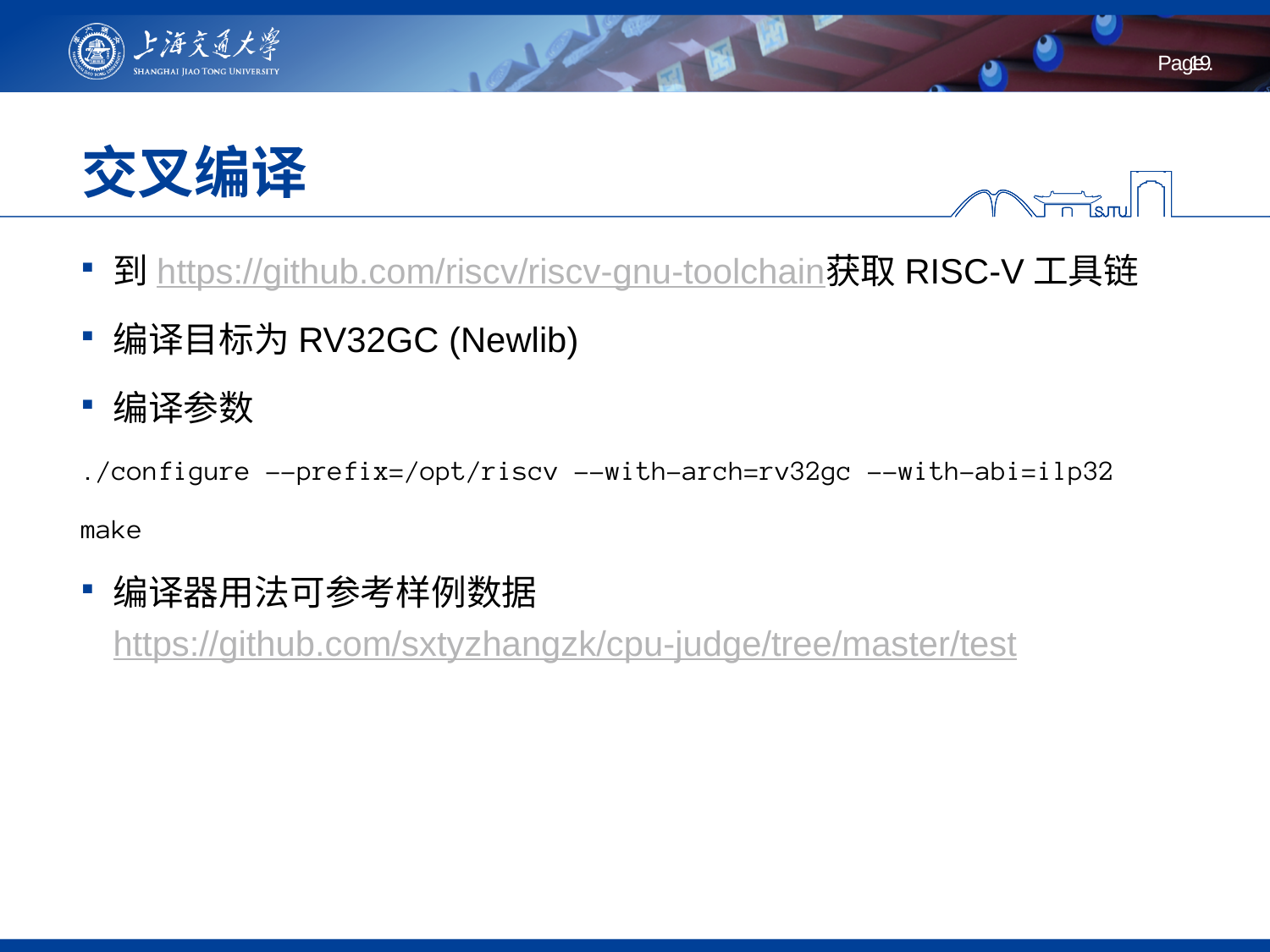

# 交叉编译
到https://github.com/riscv/riscv-gnu-toolchain获取RISC-V工具链
编译目标为RV32GC (Newlib)
编译参数
./configure --prefix=/opt/riscv --with-arch=rv32gc --with-abi=ilp32
make
编译器用法可参考样例数据https://github.com/sxtyzhangzk/cpu-judge/tree/master/test